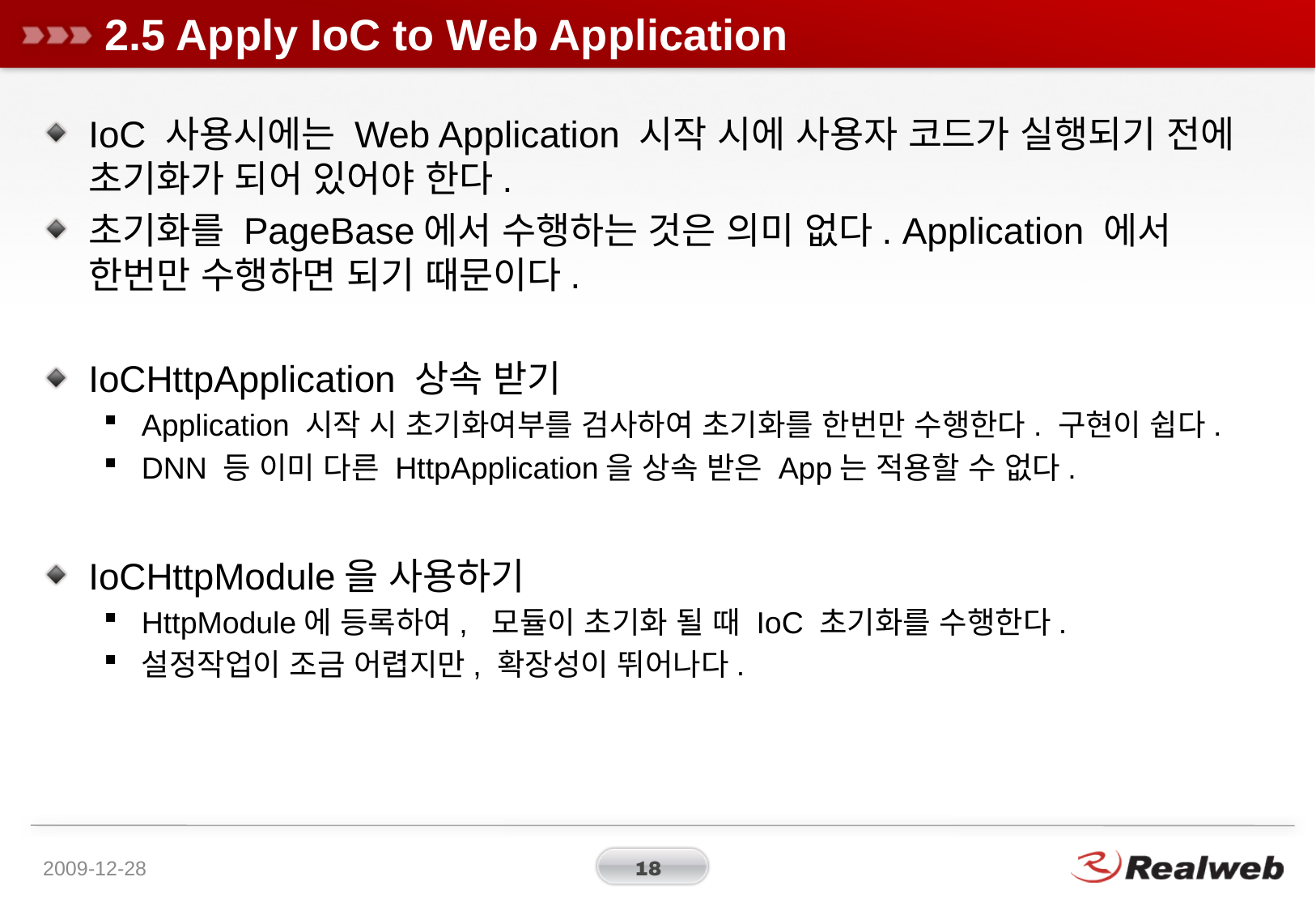

# 2.5 Apply IoC to Web Application
IoC 사용시에는 Web Application 시작 시에 사용자 코드가 실행되기 전에 초기화가 되어 있어야 한다.
초기화를 PageBase에서 수행하는 것은 의미 없다. Application 에서 한번만 수행하면 되기 때문이다.

IoCHttpApplication 상속 받기
Application 시작 시 초기화여부를 검사하여 초기화를 한번만 수행한다. 구현이 쉽다.
DNN 등 이미 다른 HttpApplication을 상속 받은 App는 적용할 수 없다.

IoCHttpModule을 사용하기
HttpModule에 등록하여,  모듈이 초기화 될 때 IoC 초기화를 수행한다.
설정작업이 조금 어렵지만, 확장성이 뛰어나다.
2009-12-28
18